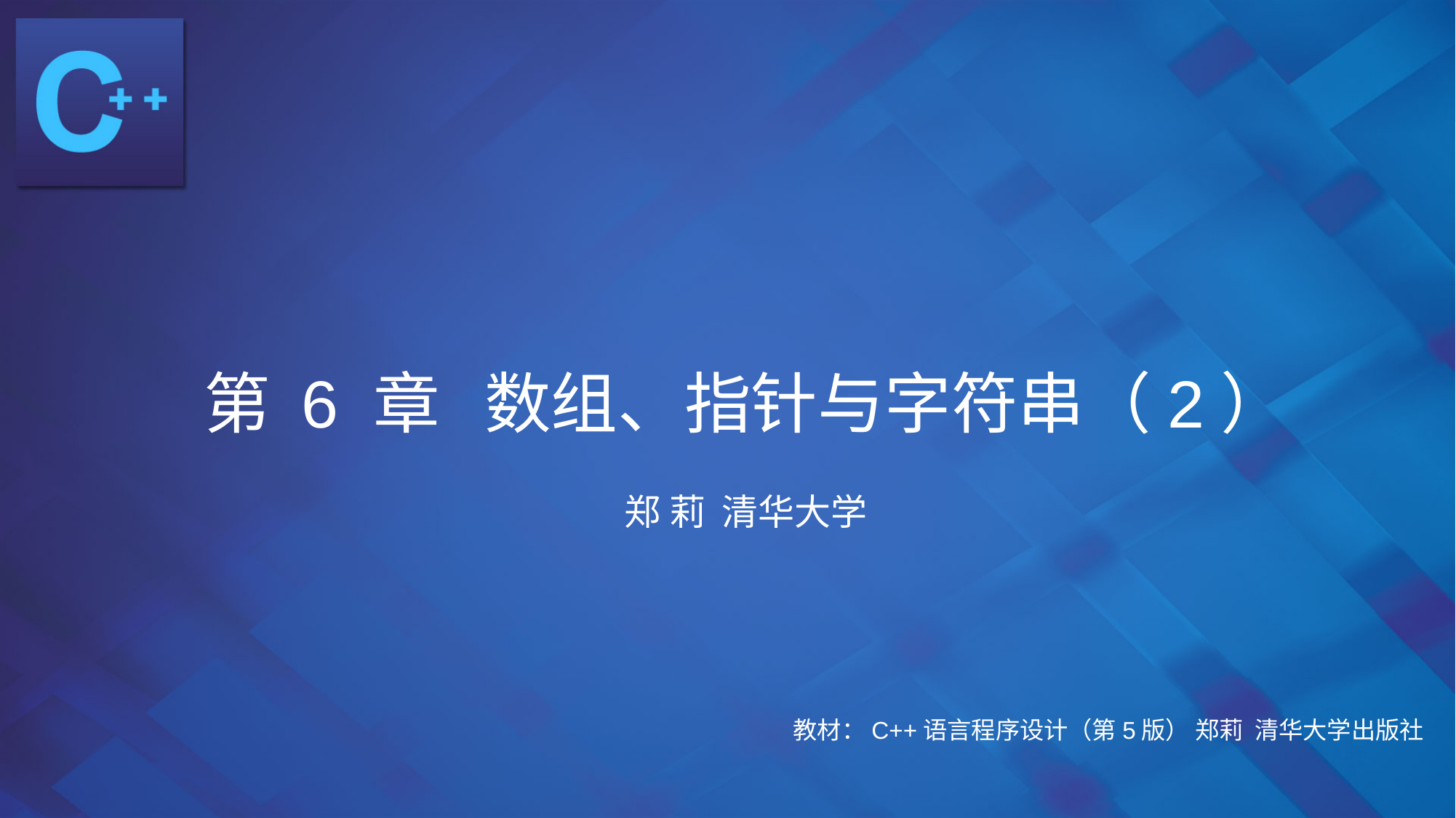

# 第 6 章   数组、指针与字符串（2）
郑 莉  清华大学
教材：C++语言程序设计（第5版） 郑莉  清华大学出版社